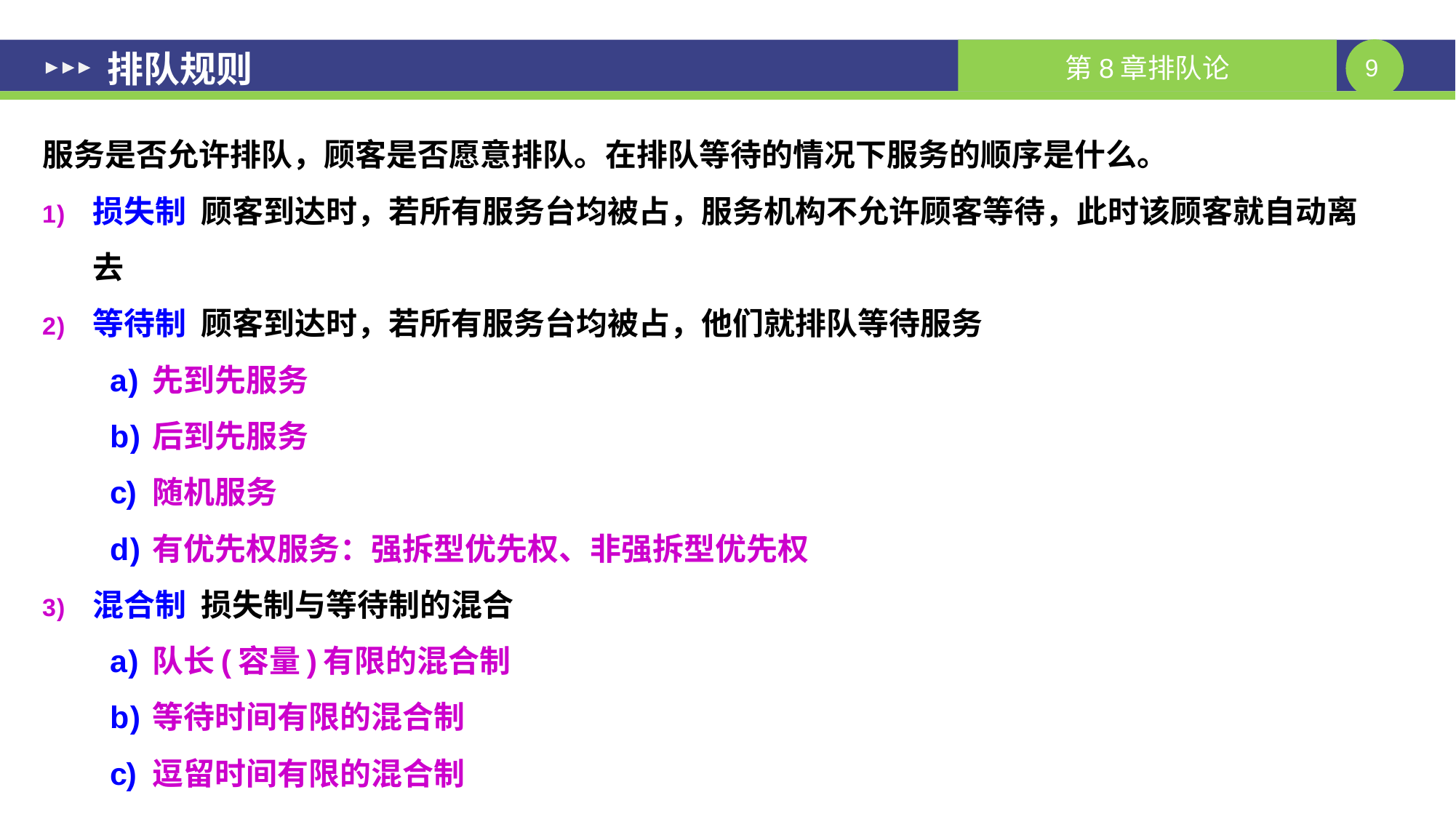

# 排队规则
服务是否允许排队，顾客是否愿意排队。在排队等待的情况下服务的顺序是什么。
损失制  顾客到达时，若所有服务台均被占，服务机构不允许顾客等待，此时该顾客就自动离去
等待制  顾客到达时，若所有服务台均被占，他们就排队等待服务
先到先服务
后到先服务
随机服务
有优先权服务：强拆型优先权、非强拆型优先权
混合制  损失制与等待制的混合
队长(容量)有限的混合制
等待时间有限的混合制
逗留时间有限的混合制